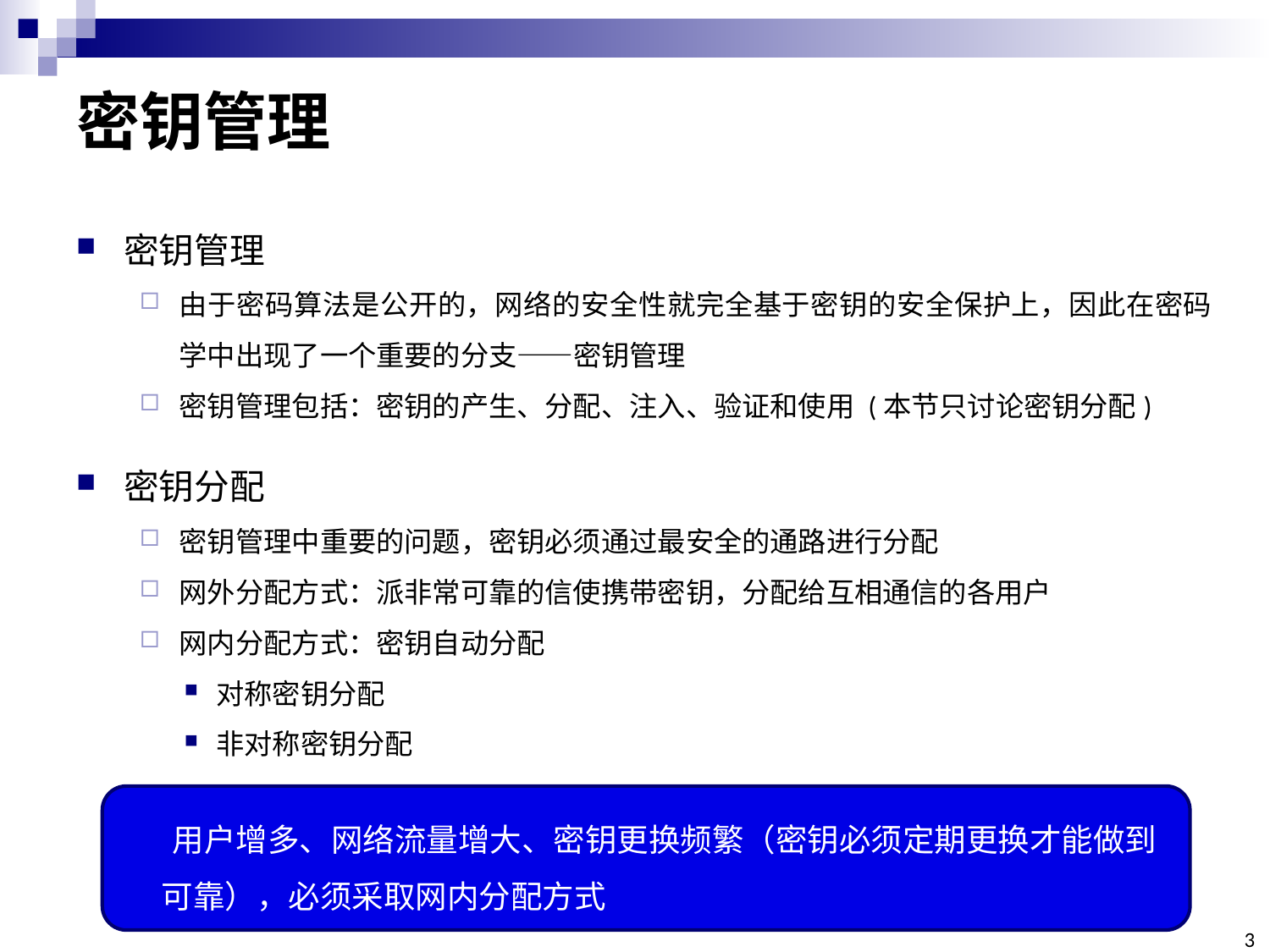

# 密钥管理
密钥管理
由于密码算法是公开的，网络的安全性就完全基于密钥的安全保护上，因此在密码学中出现了一个重要的分支——密钥管理
密钥管理包括：密钥的产生、分配、注入、验证和使用 (本节只讨论密钥分配)
密钥分配
密钥管理中重要的问题，密钥必须通过最安全的通路进行分配
网外分配方式：派非常可靠的信使携带密钥，分配给互相通信的各用户
网内分配方式：密钥自动分配
对称密钥分配
非对称密钥分配
      用户增多、网络流量增大、密钥更换频繁（密钥必须定期更换才能做到可靠），必须采取网内分配方式
3